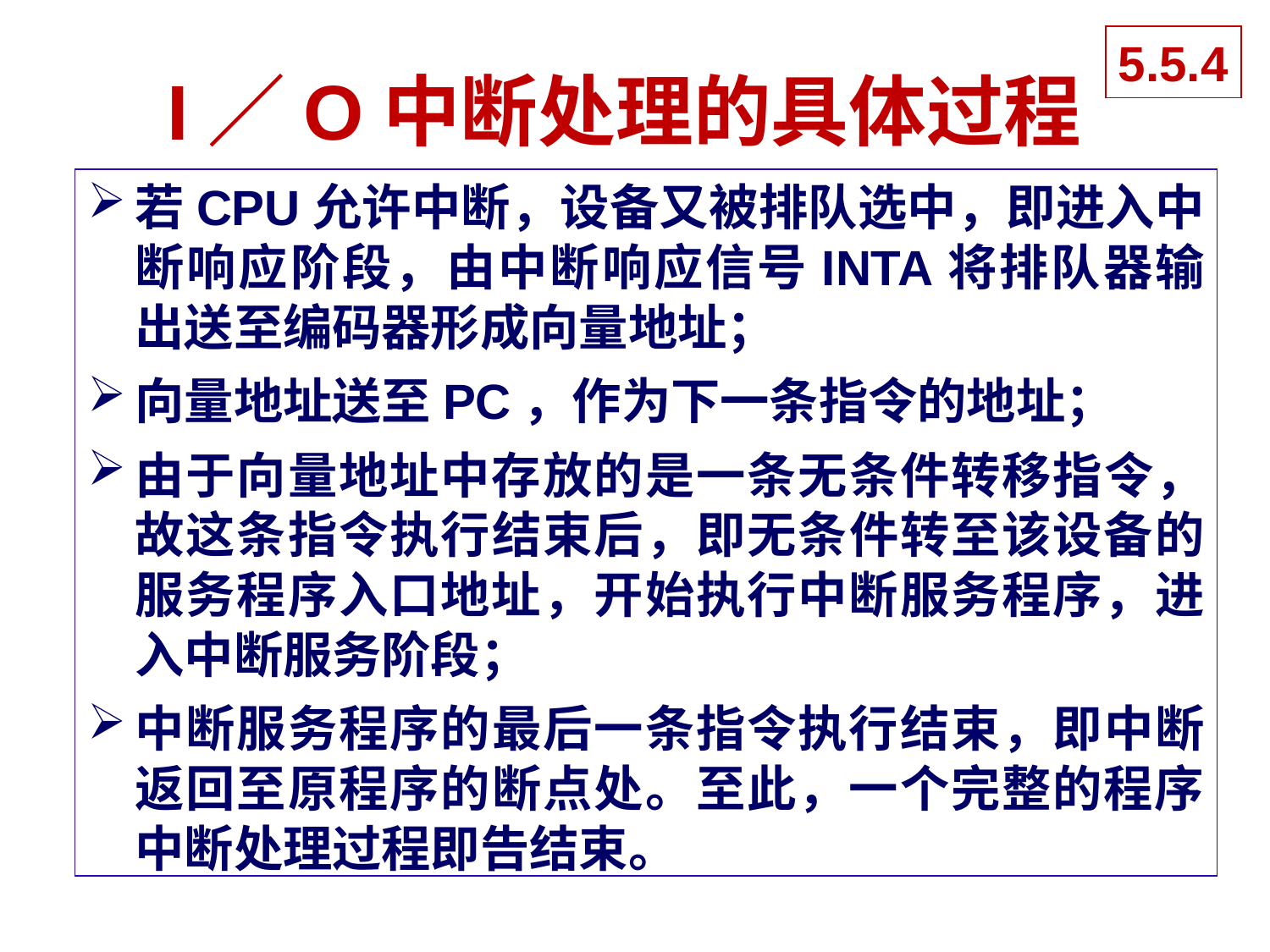

5.5.4
# I／O中断处理的具体过程
若CPU允许中断，设备又被排队选中，即进入中断响应阶段，由中断响应信号INTA将排队器输出送至编码器形成向量地址；
向量地址送至PC，作为下一条指令的地址；
由于向量地址中存放的是一条无条件转移指令，故这条指令执行结束后，即无条件转至该设备的服务程序入口地址，开始执行中断服务程序，进入中断服务阶段；
中断服务程序的最后一条指令执行结束，即中断返回至原程序的断点处。至此，一个完整的程序中断处理过程即告结束。